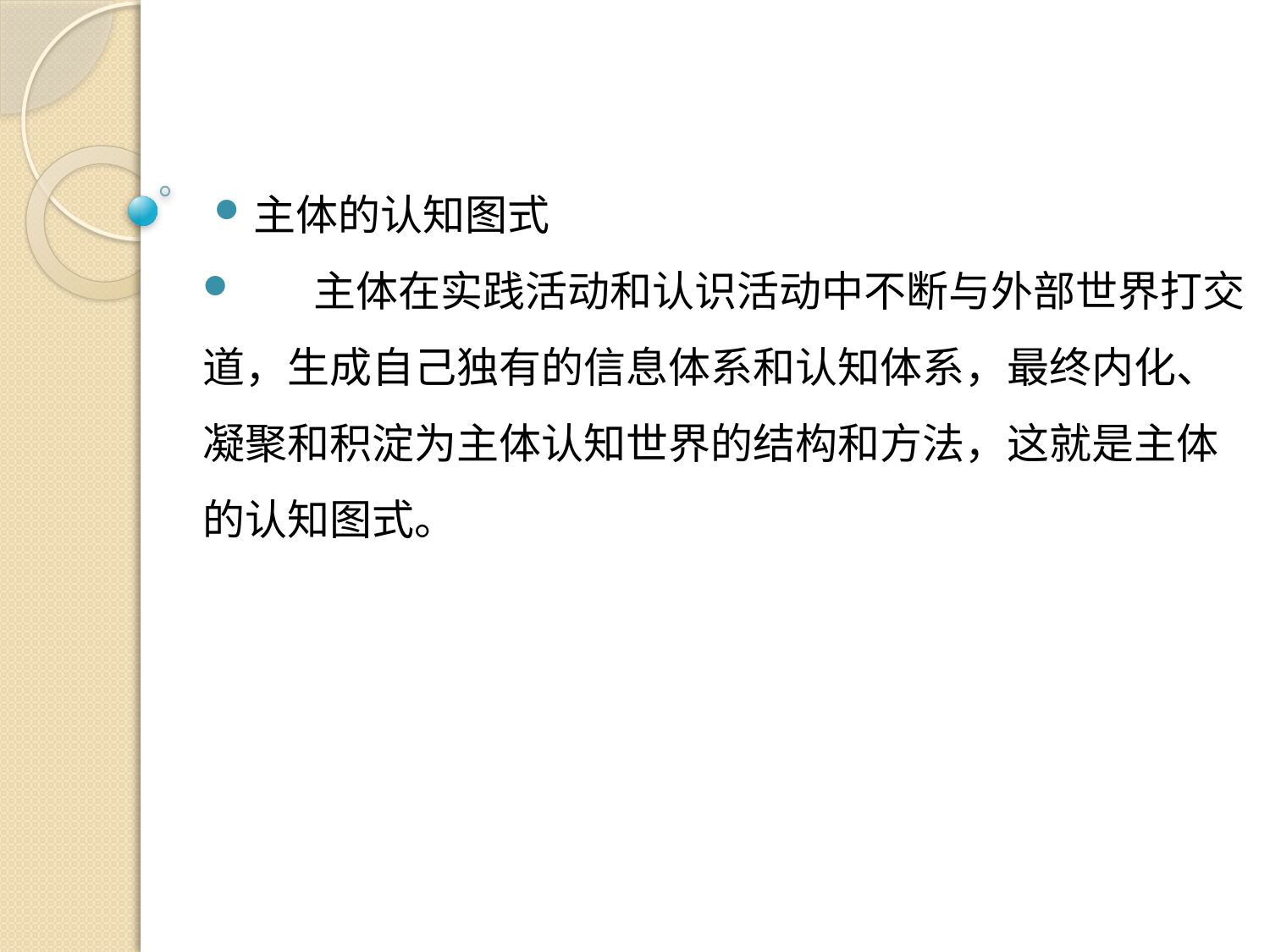

主体的认知图式
       主体在实践活动和认识活动中不断与外部世界打交道，生成自己独有的信息体系和认知体系，最终内化、凝聚和积淀为主体认知世界的结构和方法，这就是主体的认知图式。